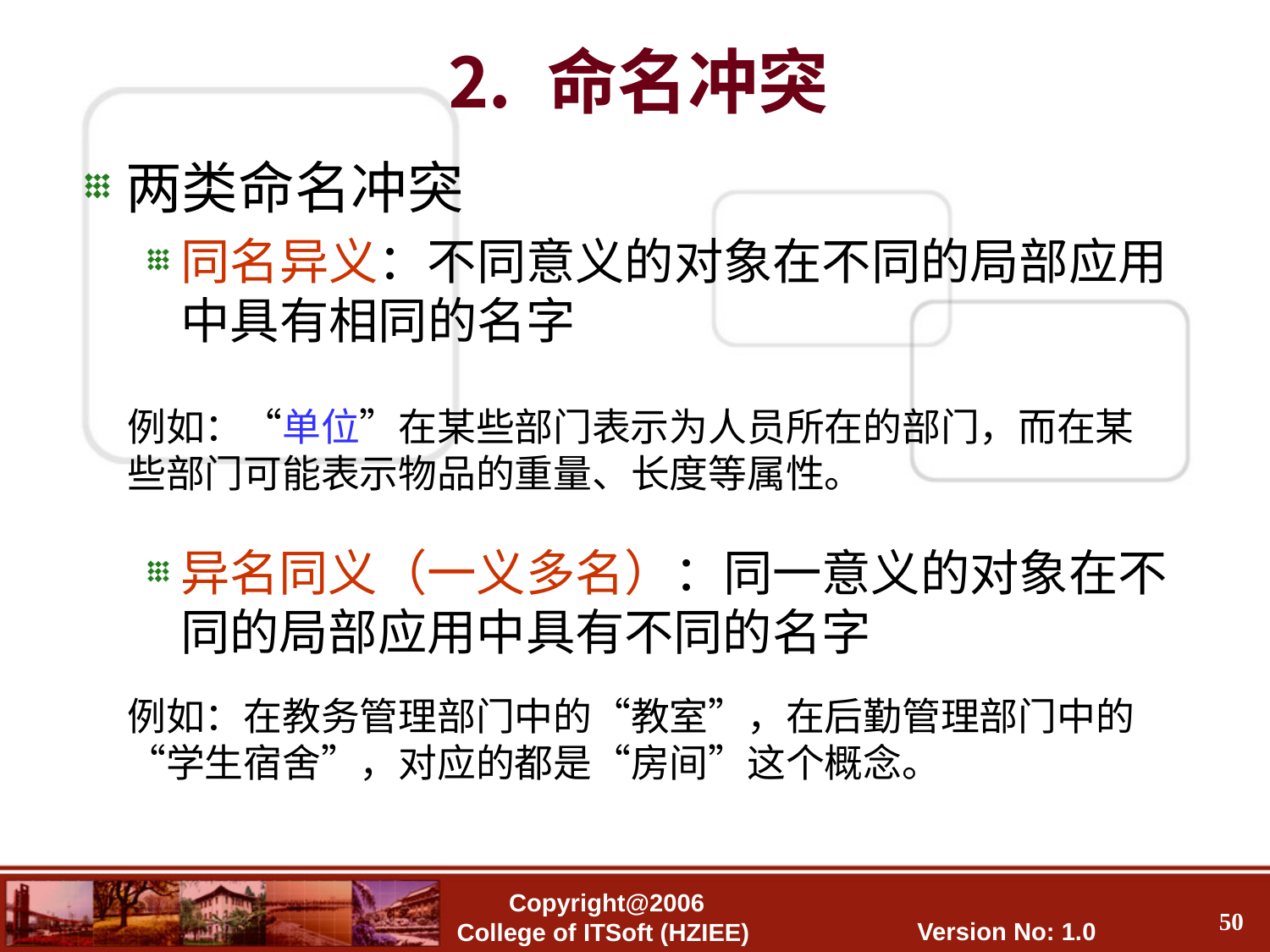

# ⒉ 命名冲突
两类命名冲突
同名异义：不同意义的对象在不同的局部应用中具有相同的名字
例如：“单位”在某些部门表示为人员所在的部门，而在某些部门可能表示物品的重量、长度等属性。
异名同义（一义多名）：同一意义的对象在不同的局部应用中具有不同的名字
例如：在教务管理部门中的“教室”，在后勤管理部门中的“学生宿舍”，对应的都是“房间”这个概念。